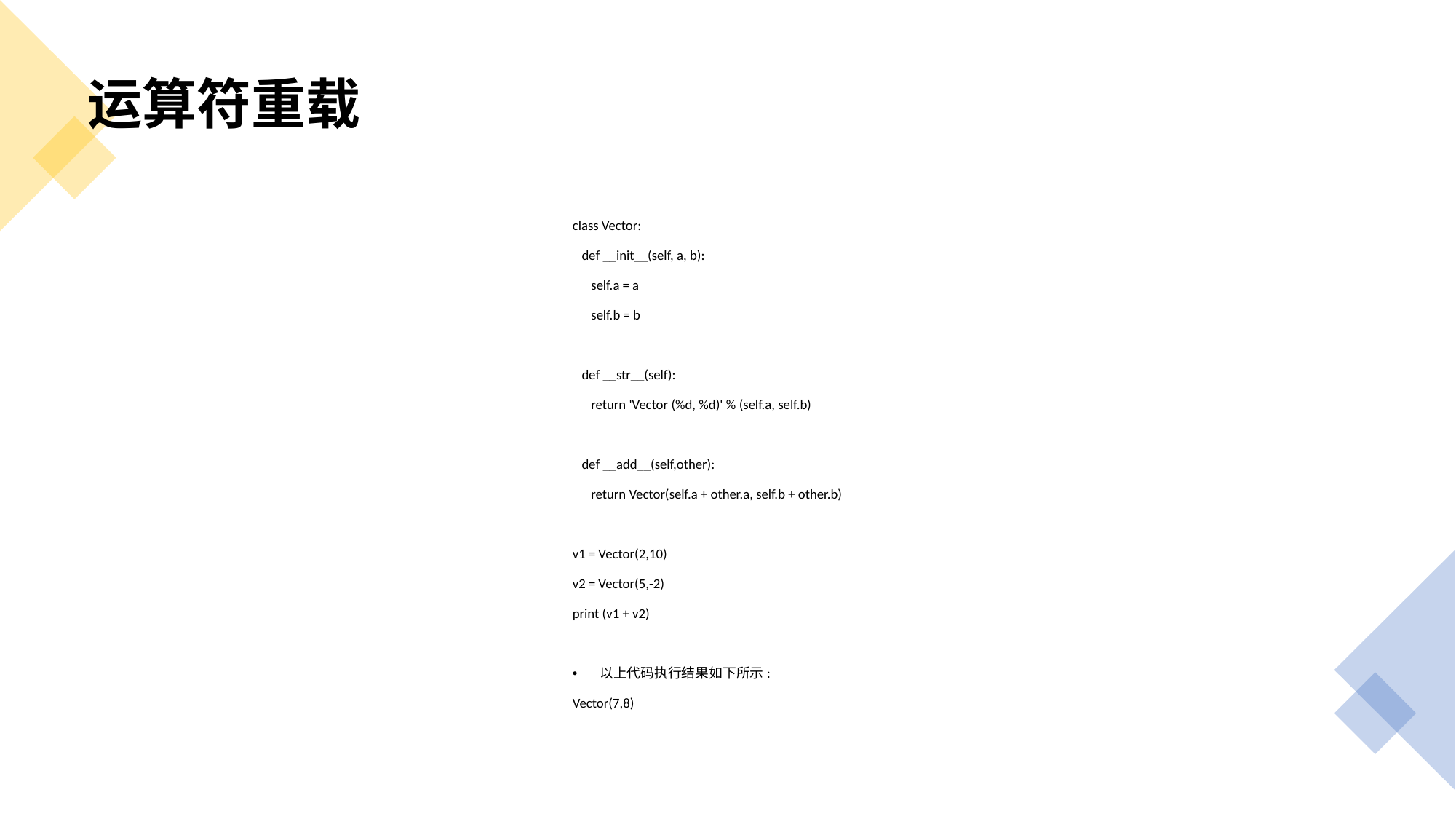

# 运算符重载
class Vector:
   def __init__(self, a, b):
      self.a = a
      self.b = b

   def __str__(self):
      return 'Vector (%d, %d)' % (self.a, self.b)

   def __add__(self,other):
      return Vector(self.a + other.a, self.b + other.b)

v1 = Vector(2,10)
v2 = Vector(5,-2)
print (v1 + v2)

以上代码执行结果如下所示:
Vector(7,8)